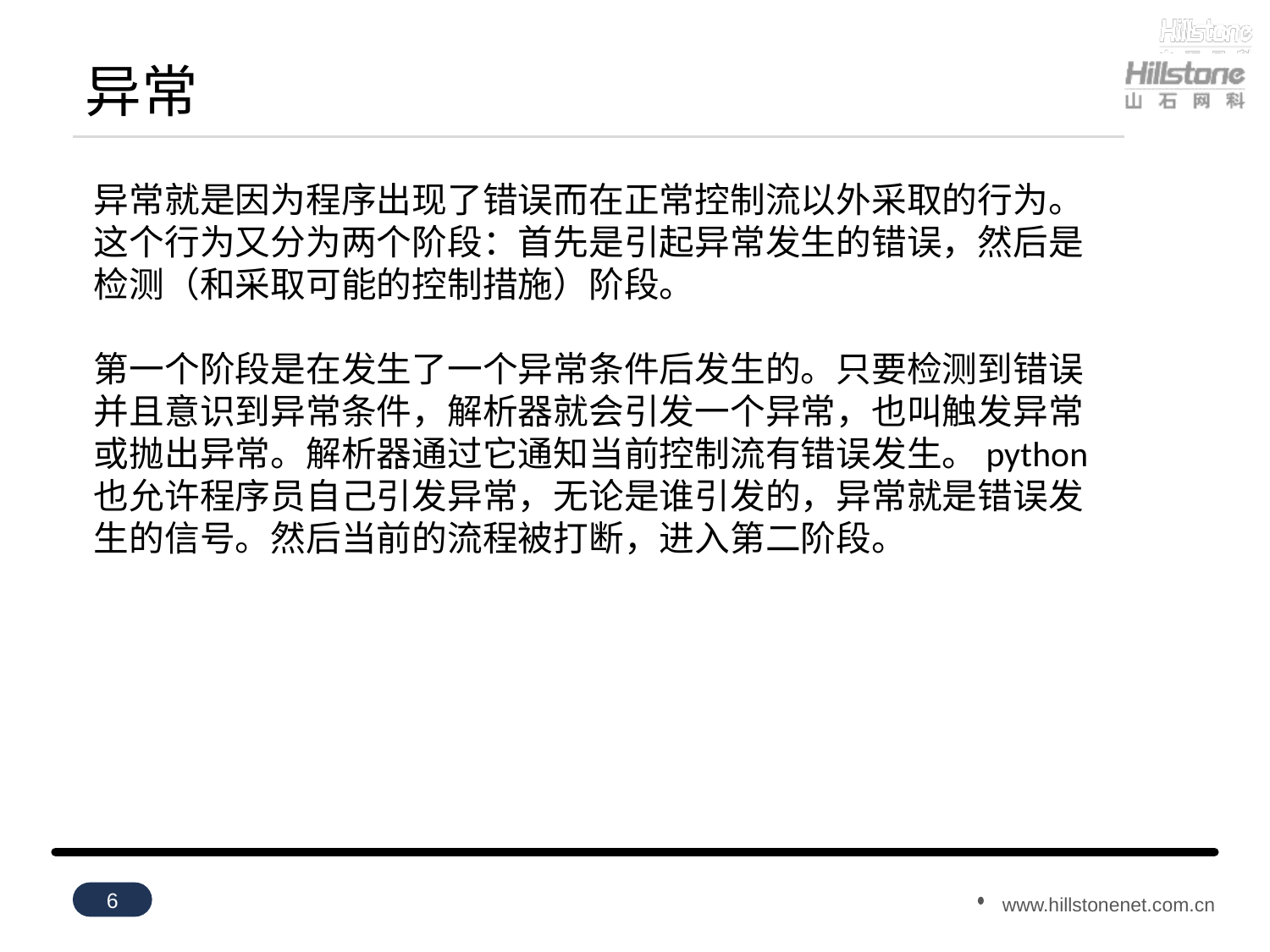

# 异常
异常就是因为程序出现了错误而在正常控制流以外采取的行为。这个行为又分为两个阶段：首先是引起异常发生的错误，然后是检测（和采取可能的控制措施）阶段。

第一个阶段是在发生了一个异常条件后发生的。只要检测到错误并且意识到异常条件，解析器就会引发一个异常，也叫触发异常或抛出异常。解析器通过它通知当前控制流有错误发生。python也允许程序员自己引发异常，无论是谁引发的，异常就是错误发生的信号。然后当前的流程被打断，进入第二阶段。